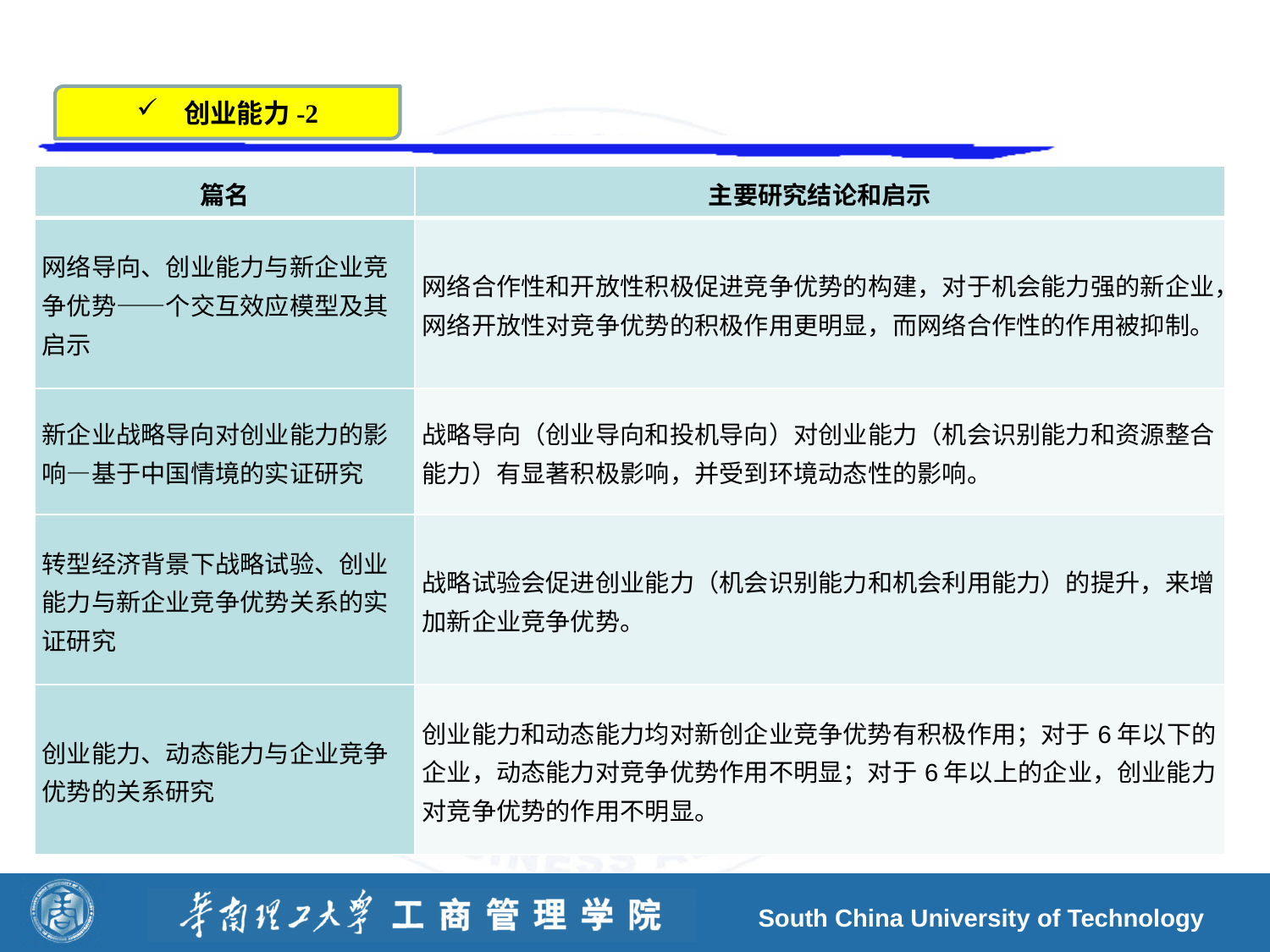

创业能力-2
| 篇名 | 主要研究结论和启示 |
| --- | --- |
| 网络导向、创业能力与新企业竞争优势——个交互效应模型及其启示 | 网络合作性和开放性积极促进竞争优势的构建，对于机会能力强的新企业，网络开放性对竞争优势的积极作用更明显，而网络合作性的作用被抑制。 |
| 新企业战略导向对创业能力的影响—基于中国情境的实证研究 | 战略导向（创业导向和投机导向）对创业能力（机会识别能力和资源整合能力）有显著积极影响，并受到环境动态性的影响。 |
| 转型经济背景下战略试验、创业能力与新企业竞争优势关系的实证研究 | 战略试验会促进创业能力（机会识别能力和机会利用能力）的提升，来增加新企业竞争优势。 |
| 创业能力、动态能力与企业竞争优势的关系研究 | 创业能力和动态能力均对新创企业竞争优势有积极作用；对于6年以下的企业，动态能力对竞争优势作用不明显；对于6年以上的企业，创业能力对竞争优势的作用不明显。 |
South China University of Technology